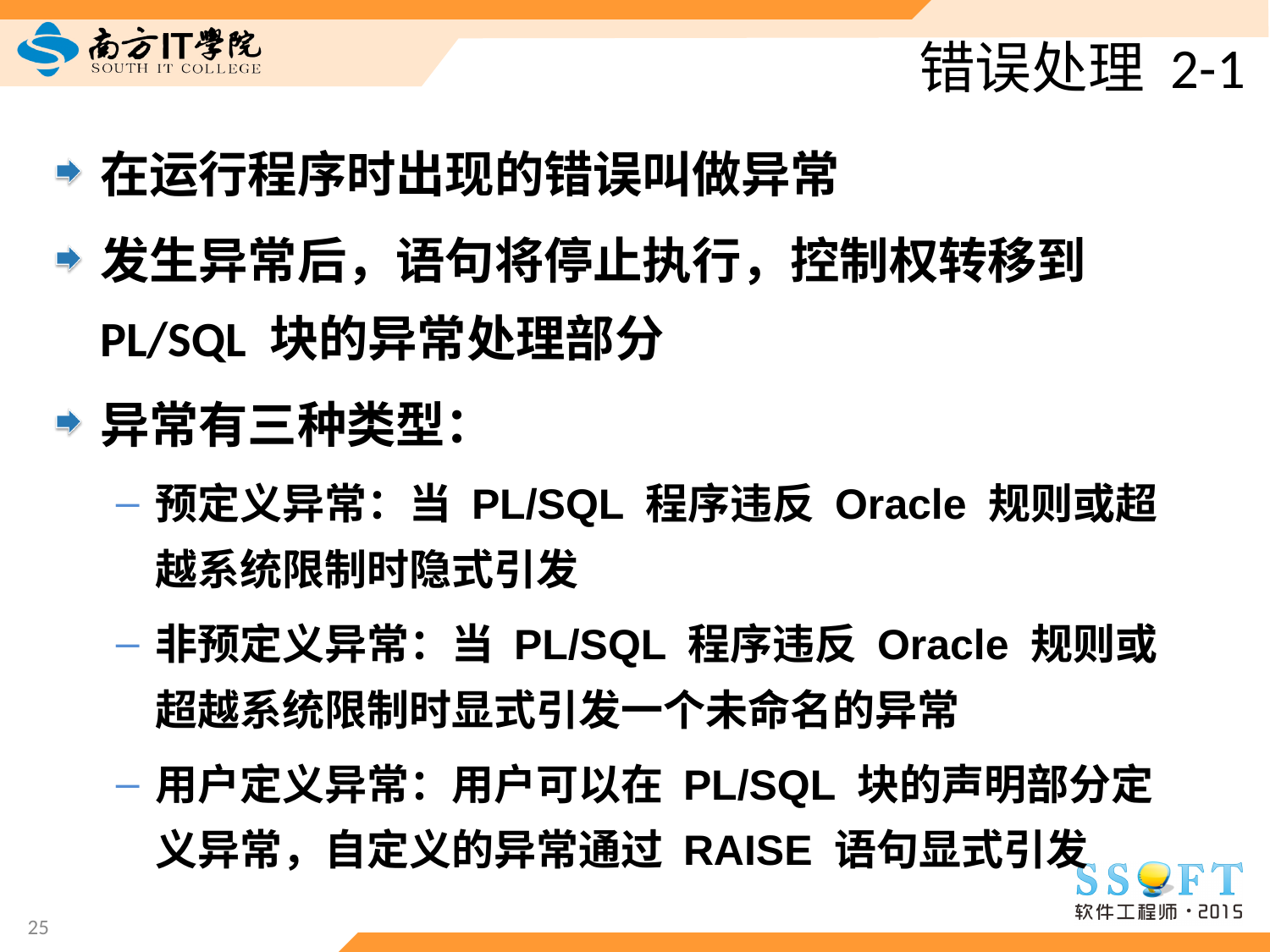

# 错误处理 2-1
在运行程序时出现的错误叫做异常
发生异常后，语句将停止执行，控制权转移到 PL/SQL 块的异常处理部分
异常有三种类型：
预定义异常：当 PL/SQL 程序违反 Oracle 规则或超越系统限制时隐式引发
非预定义异常：当 PL/SQL 程序违反 Oracle 规则或超越系统限制时显式引发一个未命名的异常
用户定义异常：用户可以在 PL/SQL 块的声明部分定义异常，自定义的异常通过 RAISE 语句显式引发
25